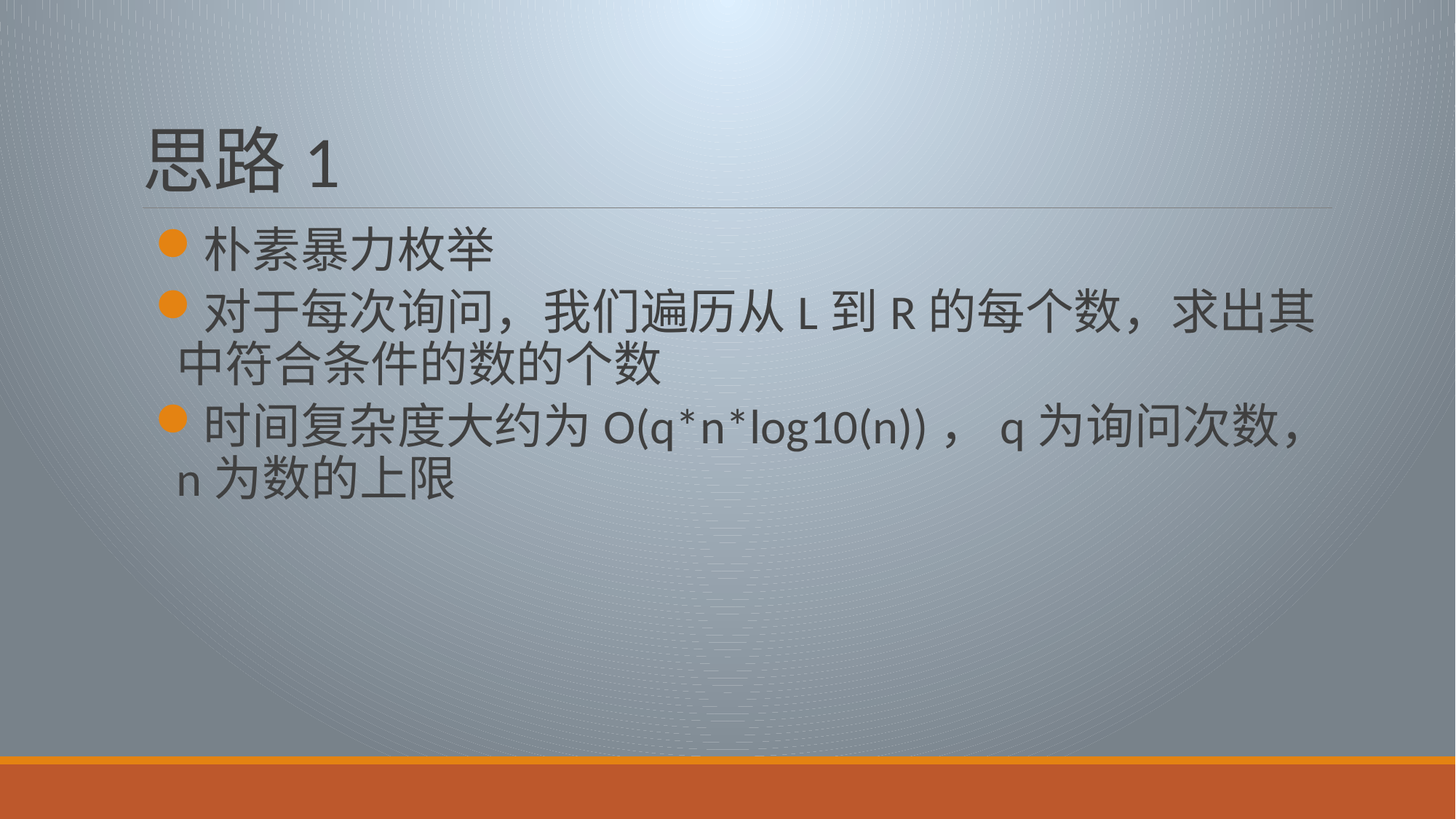

# 思路1
朴素暴力枚举
对于每次询问，我们遍历从L到R的每个数，求出其中符合条件的数的个数
时间复杂度大约为O(q*n*log10(n))，q为询问次数，n为数的上限